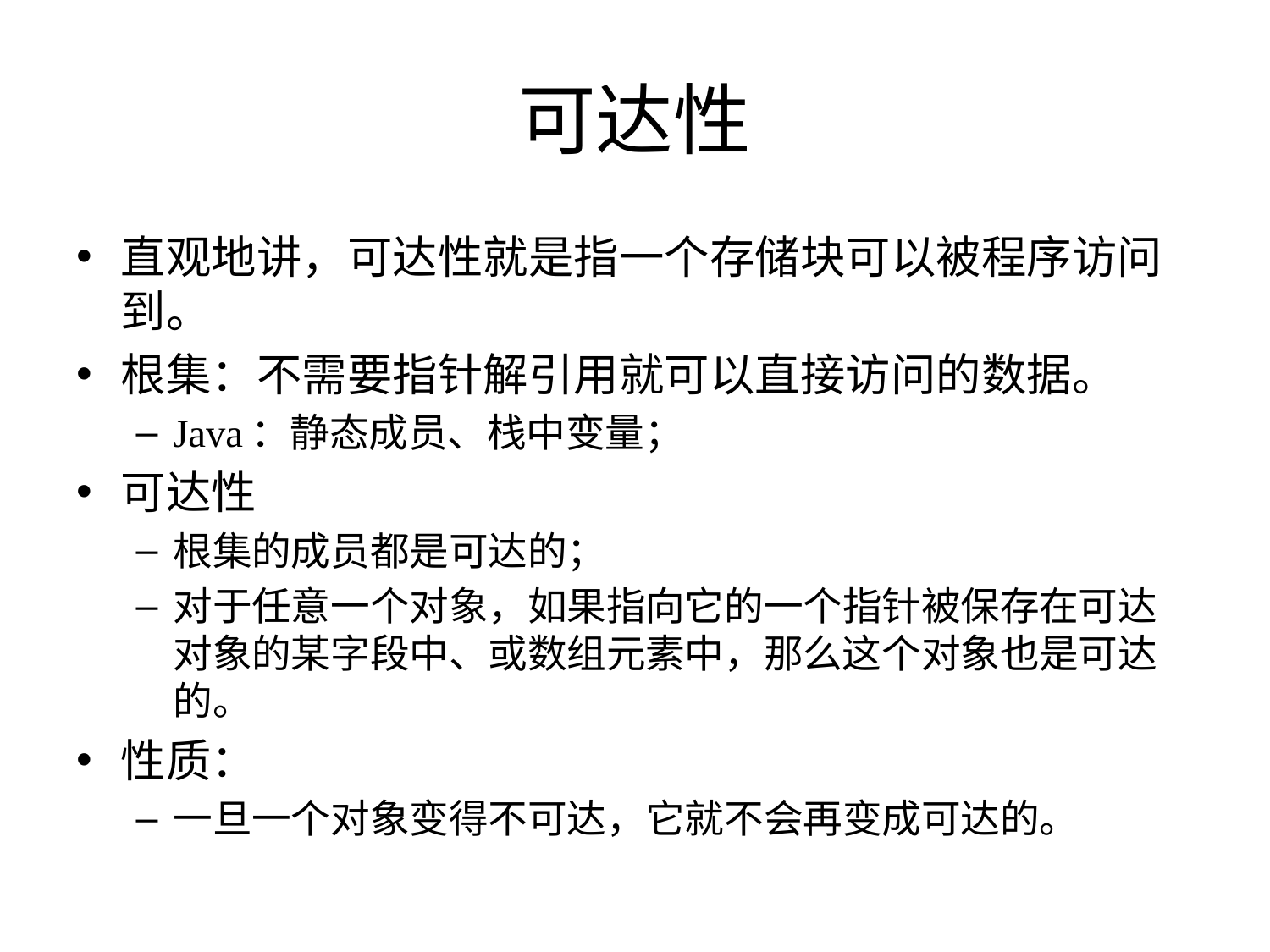

# 可达性
直观地讲，可达性就是指一个存储块可以被程序访问到。
根集：不需要指针解引用就可以直接访问的数据。
Java：静态成员、栈中变量；
可达性
根集的成员都是可达的；
对于任意一个对象，如果指向它的一个指针被保存在可达对象的某字段中、或数组元素中，那么这个对象也是可达的。
性质：
一旦一个对象变得不可达，它就不会再变成可达的。